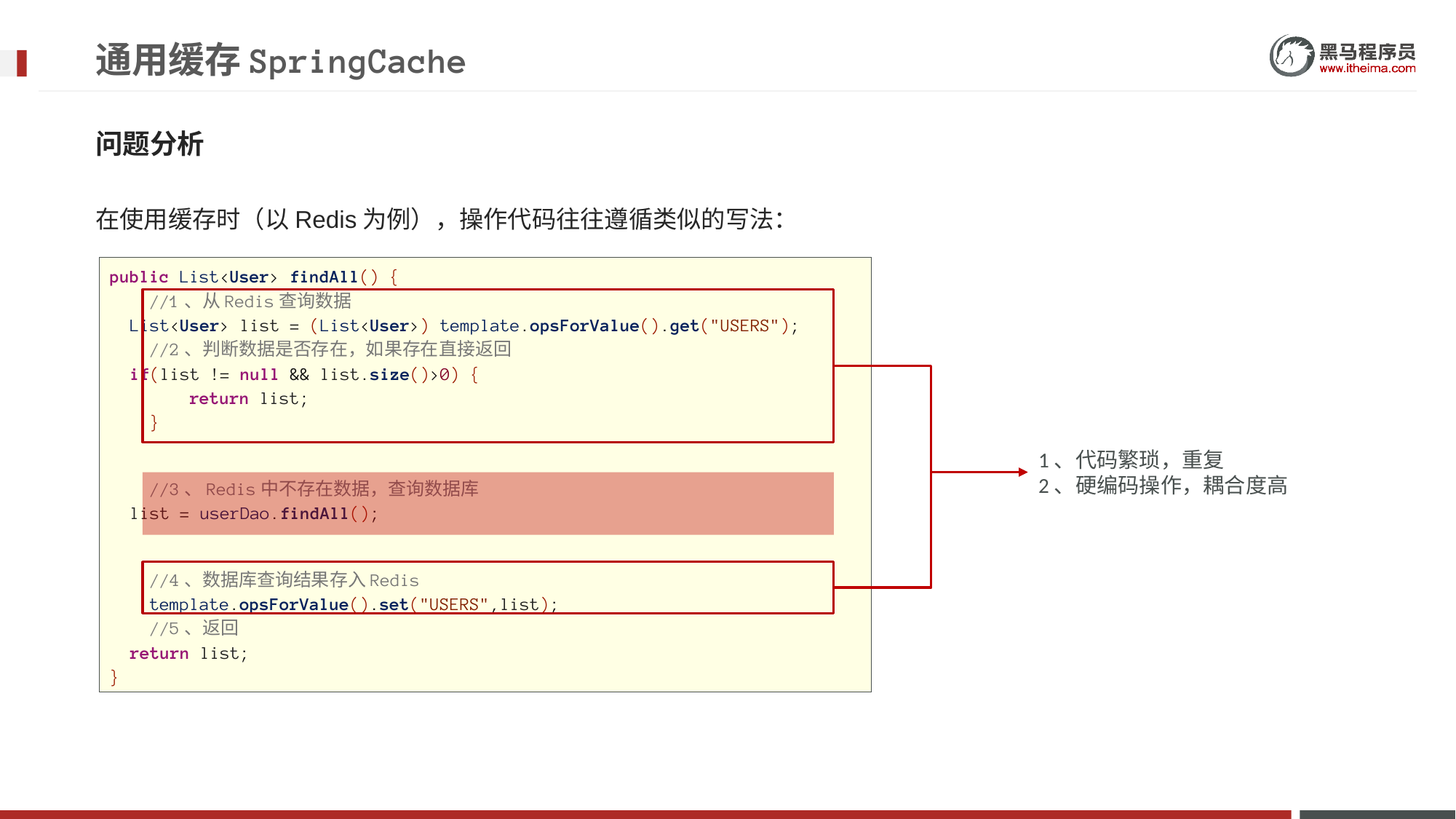

# 通用缓存SpringCache
问题分析
在使用缓存时（以Redis为例），操作代码往往遵循类似的写法：
public List<User> findAll() {
    //1、从Redis查询数据
    List<User> list = (List<User>) template.opsForValue().get("USERS");
    //2、判断数据是否存在，如果存在直接返回
    if(list != null && list.size()>0) {
        return list;
    }
    //3、Redis中不存在数据，查询数据库
    list = userDao.findAll();
    //4、数据库查询结果存入Redis
    template.opsForValue().set("USERS",list);
    //5、返回
    return list;
}

1、代码繁琐，重复
2、硬编码操作，耦合度高